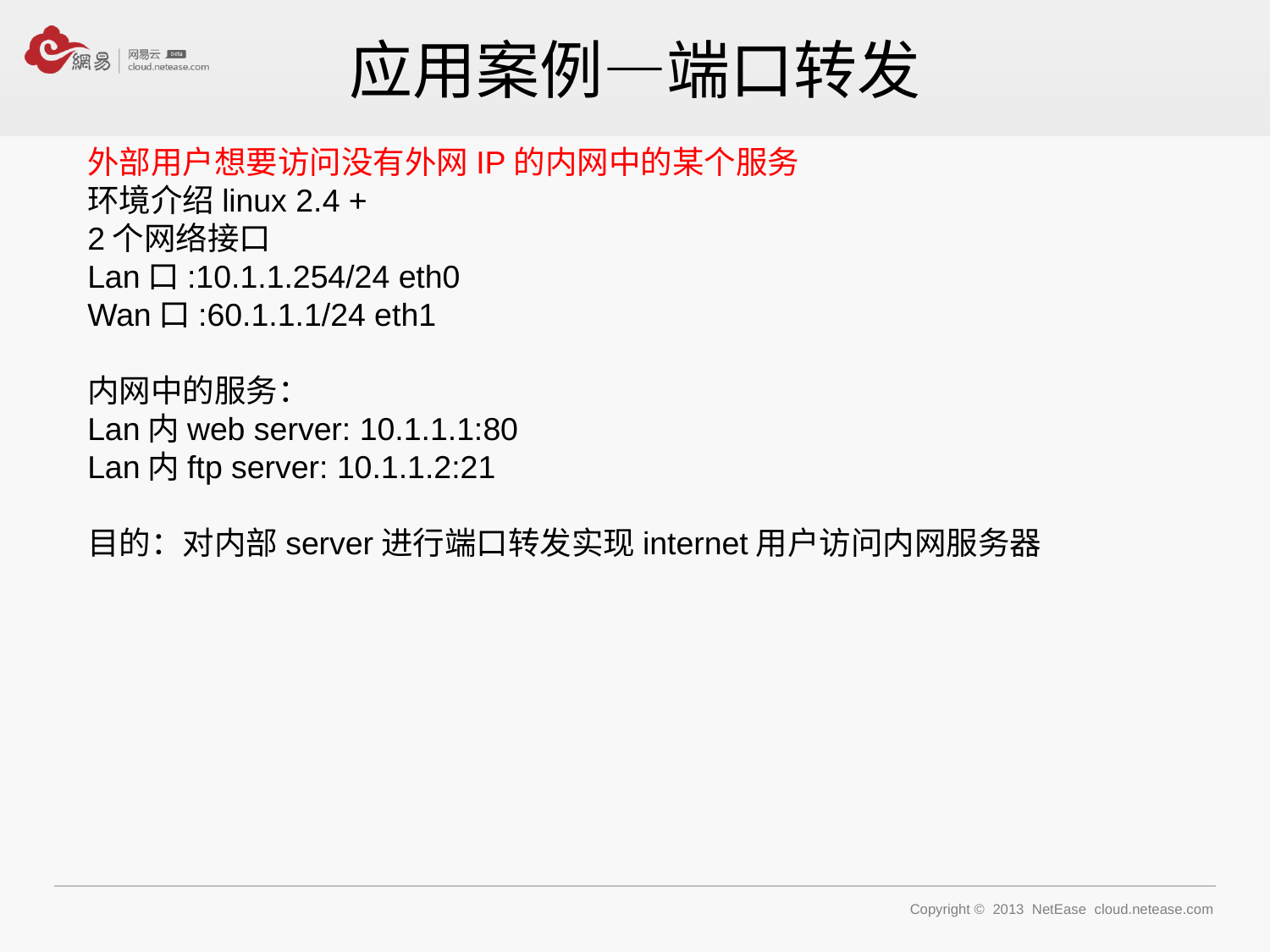

# 应用案例—端口转发
外部用户想要访问没有外网IP的内网中的某个服务
环境介绍linux 2.4 +
2个网络接口
Lan口:10.1.1.254/24 eth0
Wan口:60.1.1.1/24 eth1

内网中的服务：
Lan内web server: 10.1.1.1:80
Lan内ftp server: 10.1.1.2:21

目的：对内部server进行端口转发实现internet用户访问内网服务器